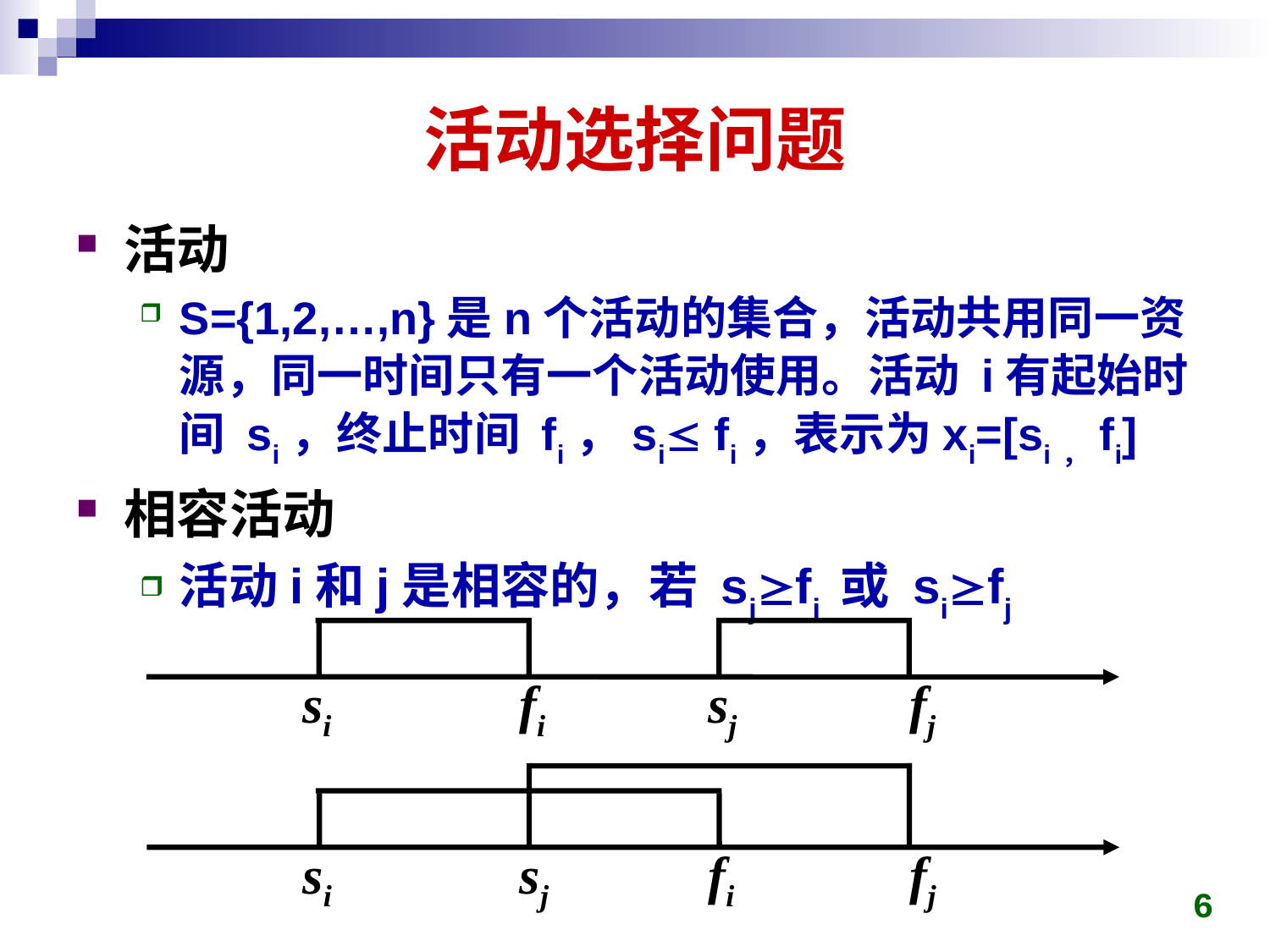

# 活动选择问题
活动
S={1,2,…,n}是n个活动的集合，活动共用同一资源，同一时间只有一个活动使用。活动 i有起始时间 si，终止时间 fi，si≤ fi，表示为xi=[si，fi]
相容活动
活动i和j是相容的，若 sj≥fi 或 si≥fj

si
fi
sj
fj

si
sj
fi
fj

6